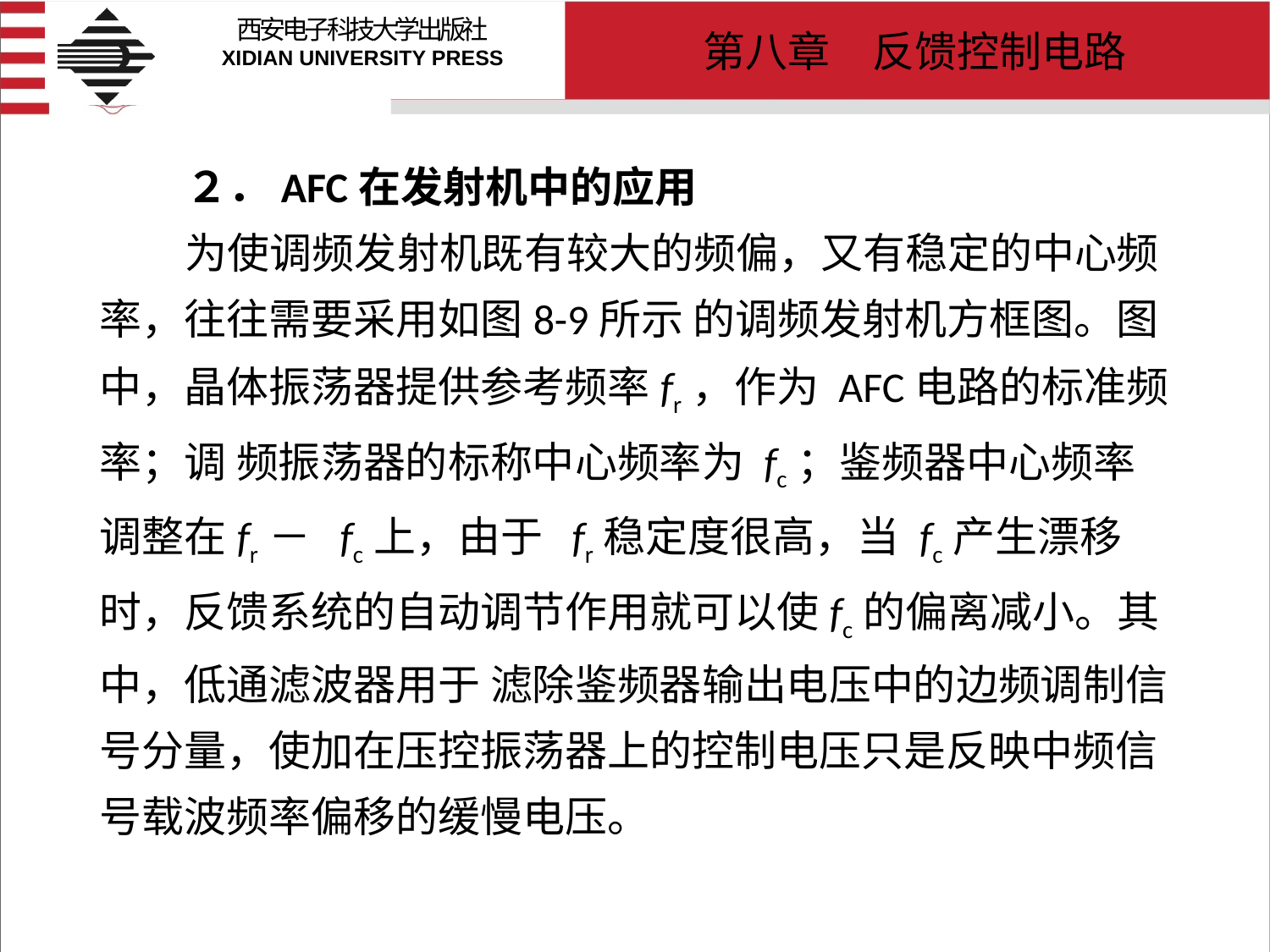

# ２．AFC在发射机中的应用 为使调频发射机既有较大的频偏，又有稳定的中心频率，往往需要采用如图8-9所示 的调频发射机方框图。图中，晶体振荡器提供参考频率fr，作为 AFC电路的标准频率；调 频振荡器的标称中心频率为 fc；鉴频器中心频率调整在fr－  fc上，由于  fr稳定度很高，当 fc产生漂移时，反馈系统的自动调节作用就可以使fc的偏离减小。其中，低通滤波器用于 滤除鉴频器输出电压中的边频调制信号分量，使加在压控振荡器上的控制电压只是反映中频信号载波频率偏移的缓慢电压。